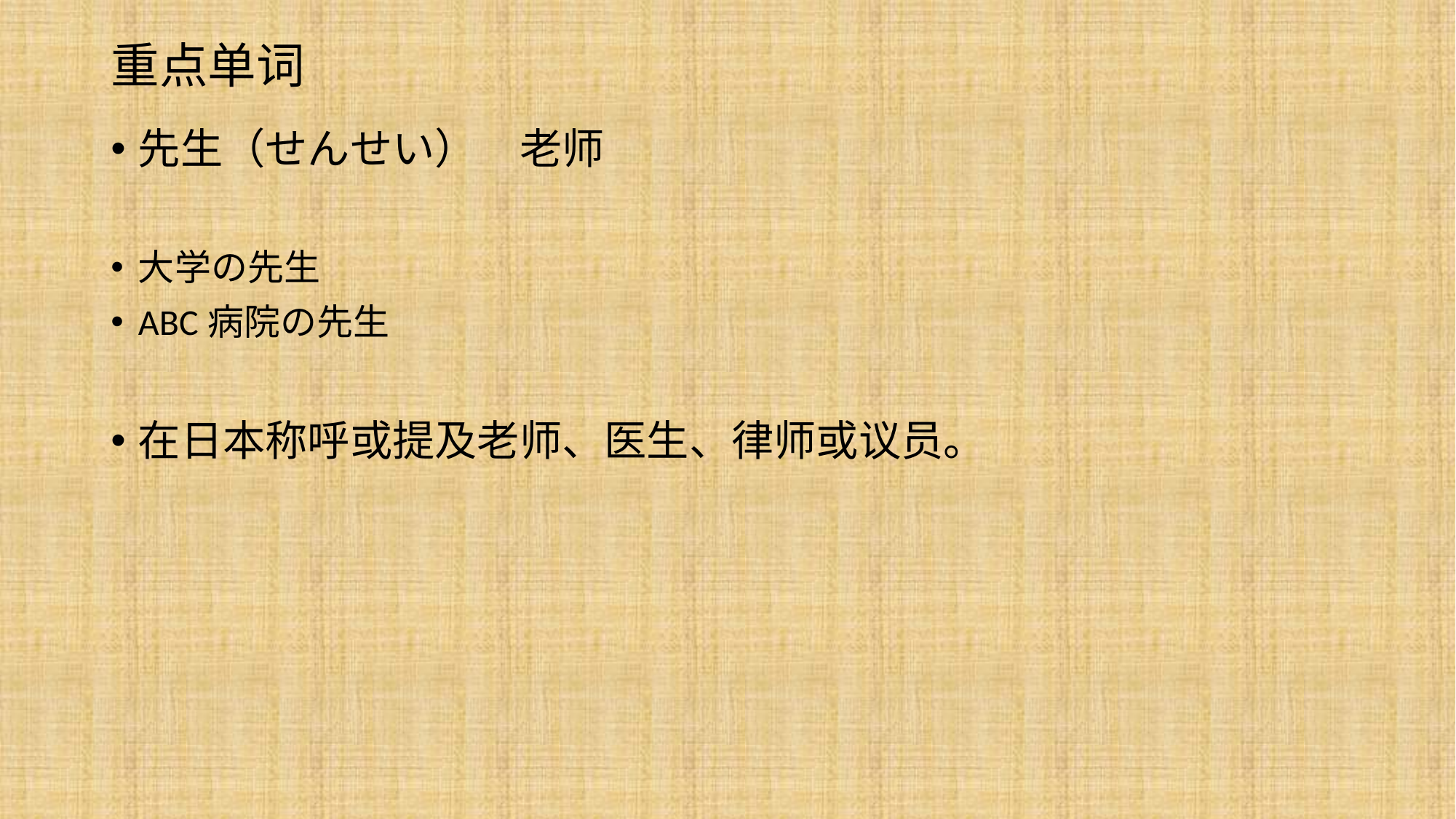

# 重点单词
先生（せんせい）　老师

大学の先生
ABC病院の先生

在日本称呼或提及老师、医生、律师或议员。